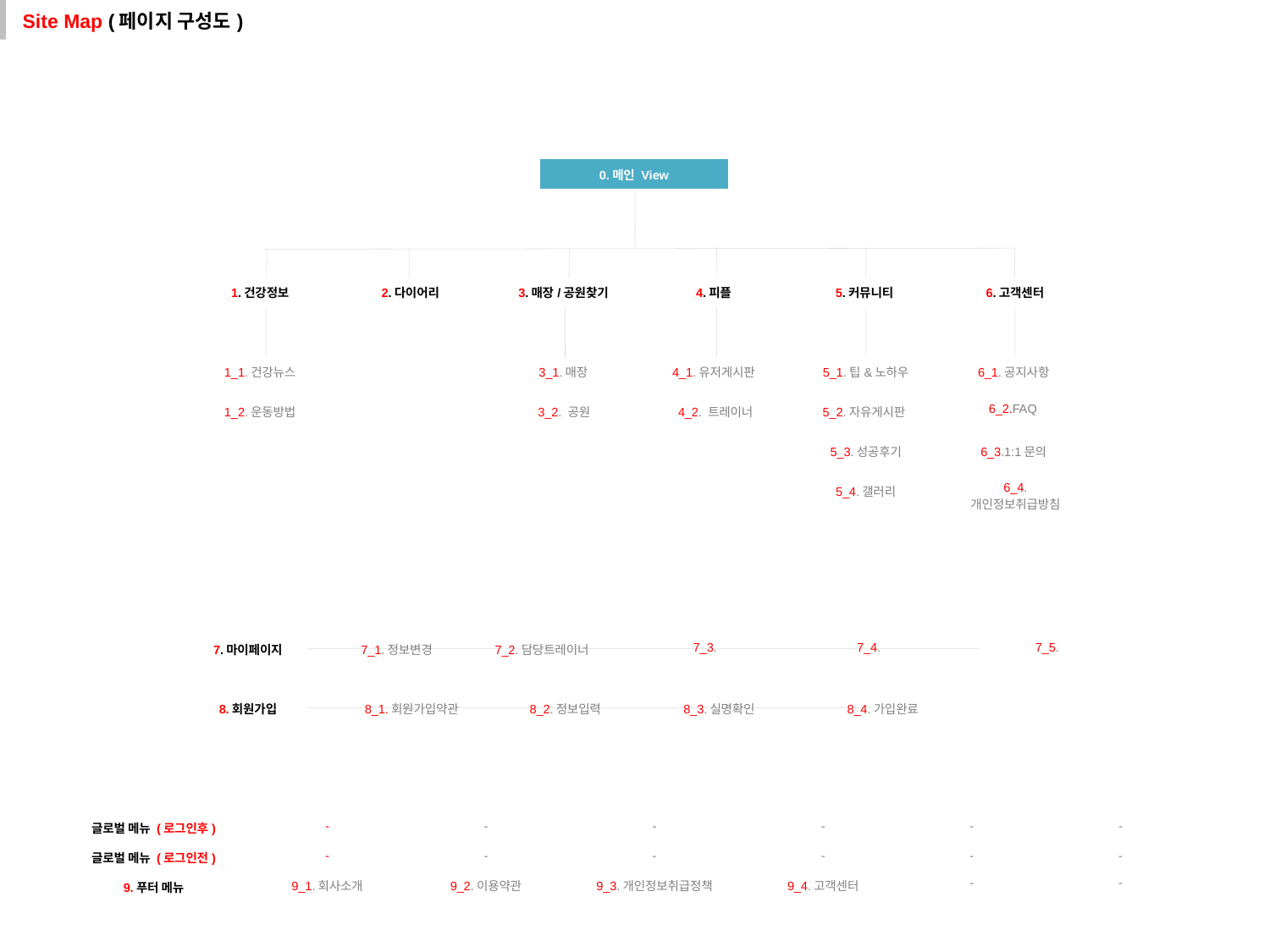

| Site Map (페이지 구성도) |
| --- |

| 0.메인 View |
| --- |

| 1.건강정보 |
| --- |
| 2.다이어리 |
| --- |
| 3.매장/공원찾기 |
| --- |
| 6.고객센터 |
| --- |
| 4.피플 |
| --- |
| 5.커뮤니티 |
| --- |

| 1\_1.건강뉴스 |
| --- |
| 3\_1.매장 |
| --- |
| 4\_1.유저게시판 |
| --- |
| 5\_1.팁&노하우 |
| --- |
| 6\_1.공지사항 |
| --- |
| 3\_2. 공원 |
| --- |
| 4\_2. 트레이너 |
| --- |
| 1\_2.운동방법 |
| --- |
| 5\_2.자유게시판 |
| --- |
| 6\_2.FAQ |
| --- |
| 5\_3.성공후기 |
| --- |
| 6\_3.1:1문의 |
| --- |
| 6\_4. 개인정보취급방침 |
| --- |
| 5\_4.갤러리 |
| --- |
| 7\_5. |
| --- |
| 7.마이페이지 |
| --- |
| 7\_1.정보변경 |
| --- |
| 7\_2.담당트레이너 |
| --- |
| 7\_3. |
| --- |
| 7\_4. |
| --- |

| 8\_1.회원가입약관 |
| --- |
| 8\_2.정보입력 |
| --- |
| 8\_3.실명확인 |
| --- |
| 8\_4.가입완료 |
| --- |
| 8.회원가입 |
| --- |

| 글로벌 메뉴 (로그인후) | - | - | - | - | - | - |
| --- | --- | --- | --- | --- | --- | --- |
| 글로벌 메뉴 (로그인전) | - | - | - | - | - | - |
| 9.푸터 메뉴 | 9\_1.회사소개 | 9\_2.이용약관 | 9\_3.개인정보취급정책 | 9\_4.고객센터 | - | - |